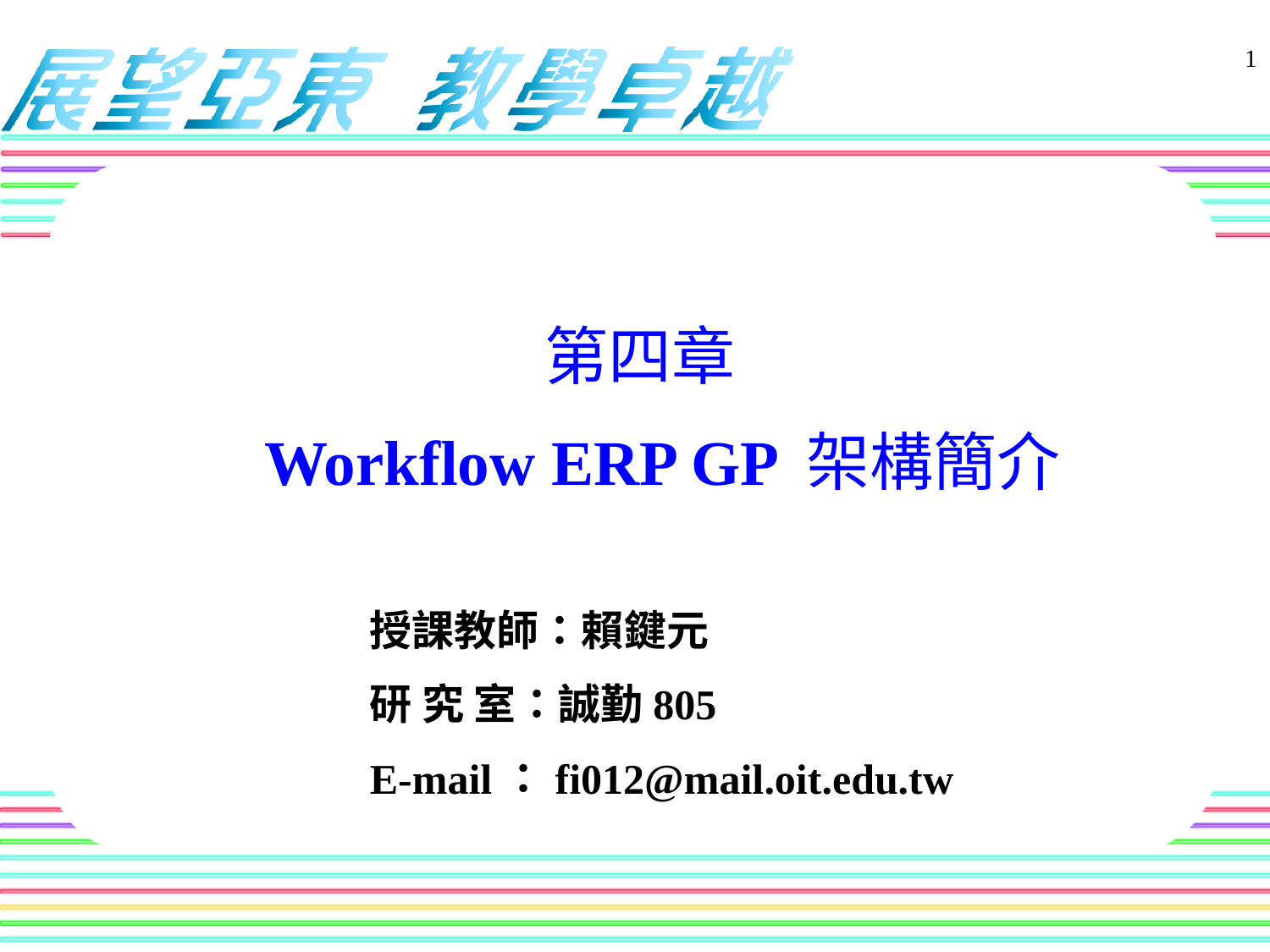

1
# 第四章 Workflow ERP GP 架構簡介
授課教師：賴鍵元
研 究 室：誠勤805
E-mail：fi012@mail.oit.edu.tw